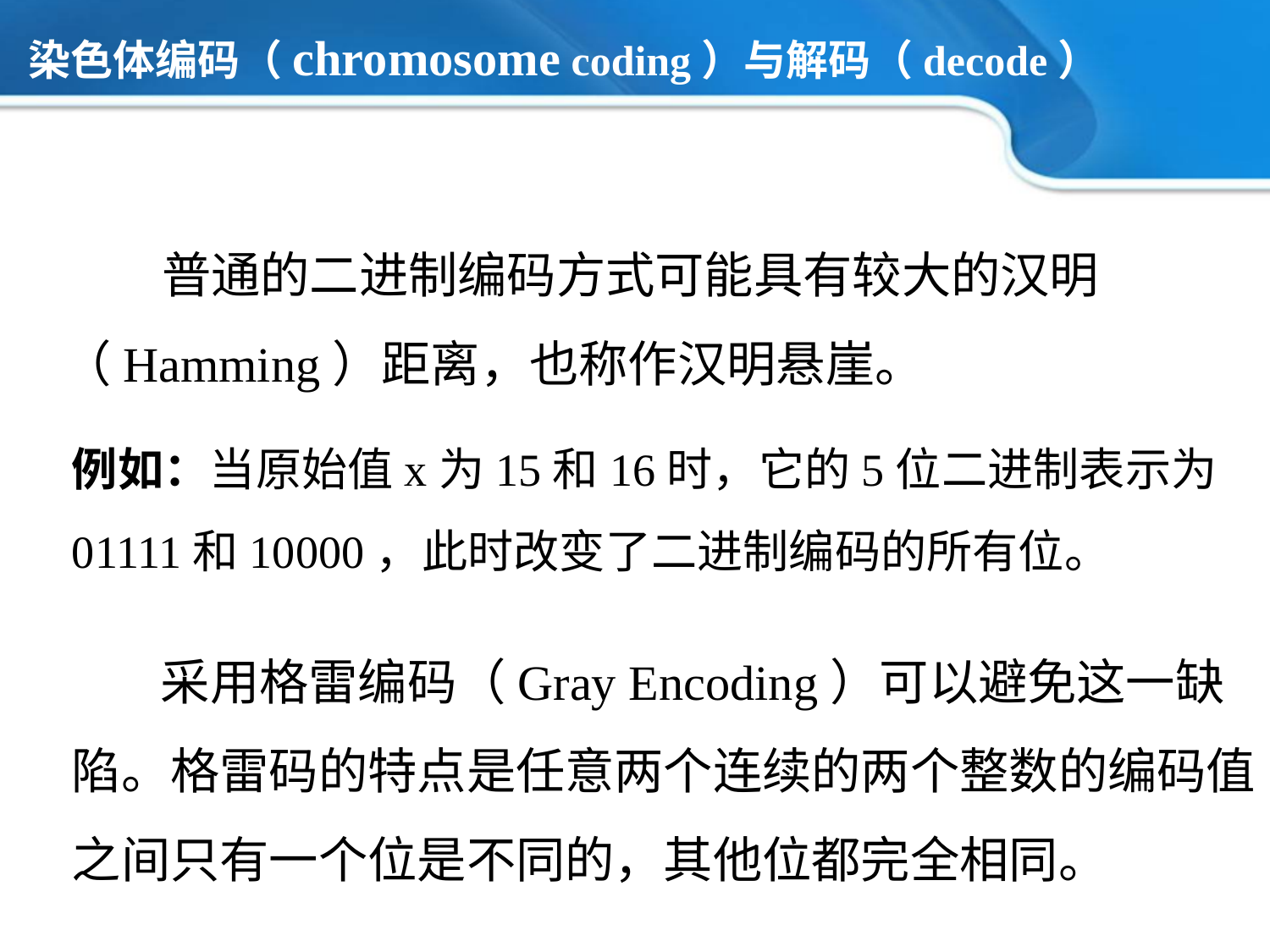

染色体编码（chromosome coding）与解码（decode）
        普通的二进制编码方式可能具有较大的汉明（Hamming）距离，也称作汉明悬崖。
例如：当原始值x为15和16时，它的5位二进制表示为01111和10000，此时改变了二进制编码的所有位。
       采用格雷编码（Gray Encoding）可以避免这一缺陷。格雷码的特点是任意两个连续的两个整数的编码值之间只有一个位是不同的，其他位都完全相同。